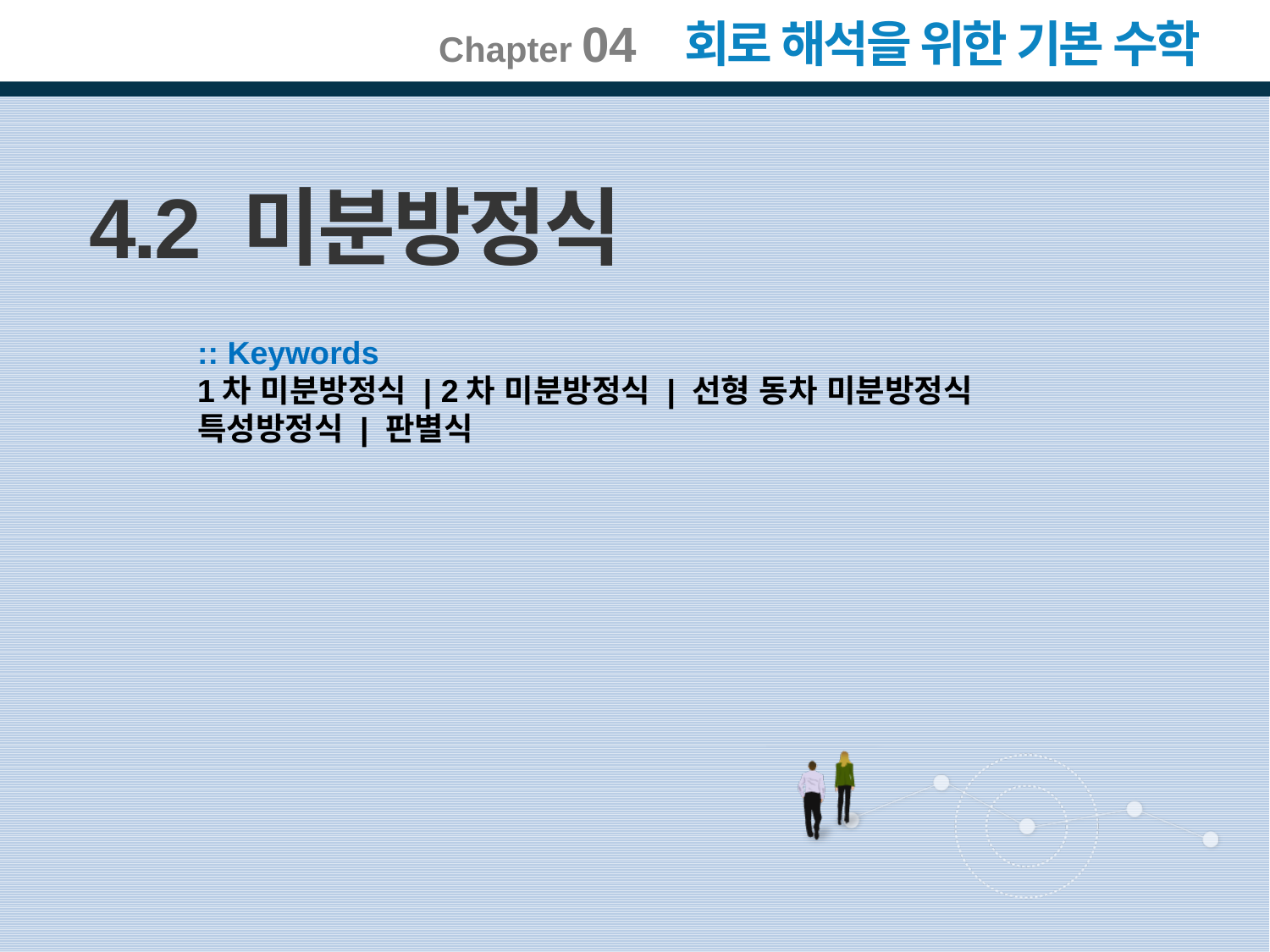

4.2 미분방정식
:: Keywords
1차 미분방정식 | 2차 미분방정식 | 선형 동차 미분방정식
특성방정식 | 판별식